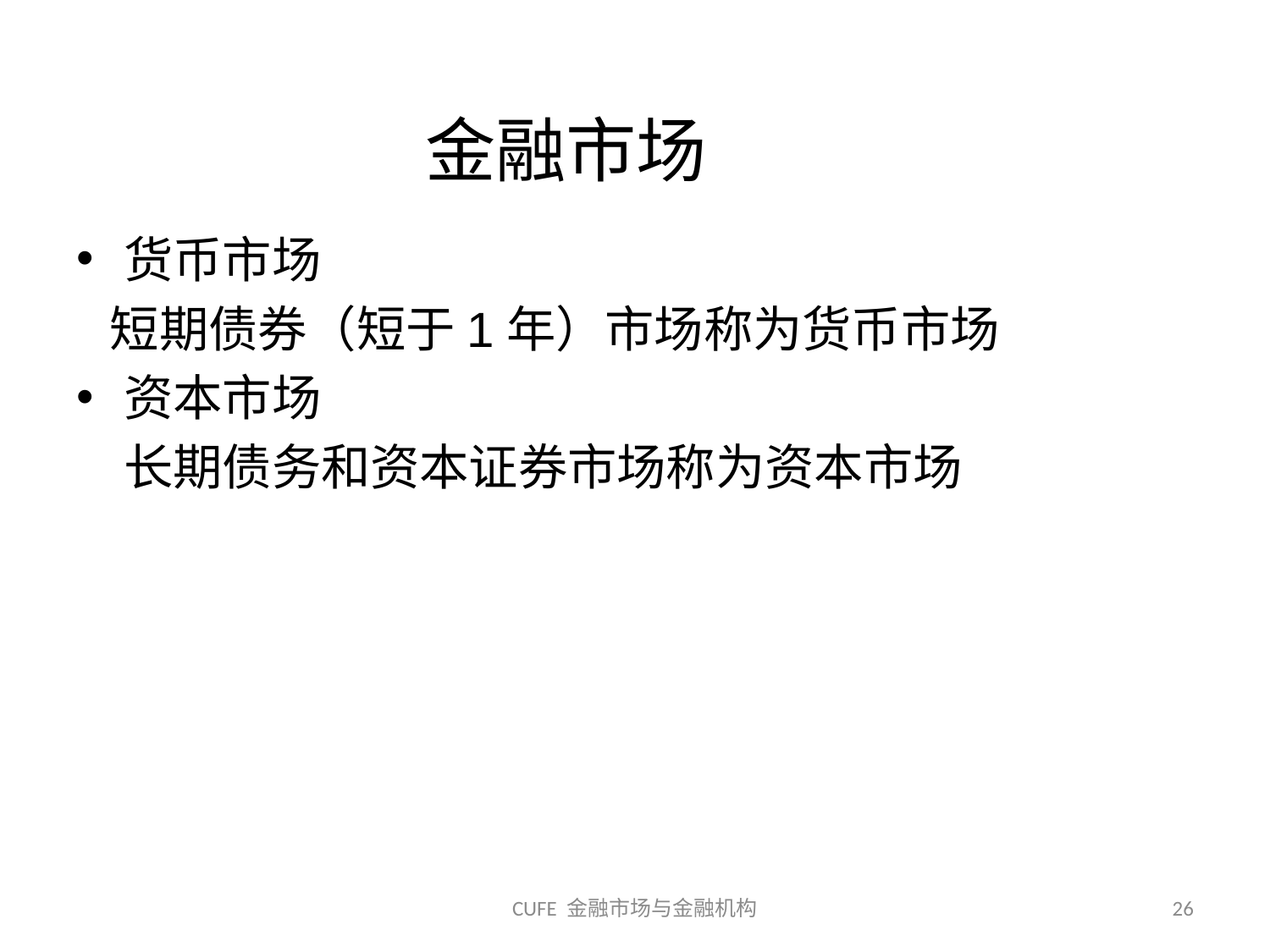

# 金融市场
货币市场
  短期债券（短于1年）市场称为货币市场
资本市场
  	长期债务和资本证券市场称为资本市场

CUFE 金融市场与金融机构
26